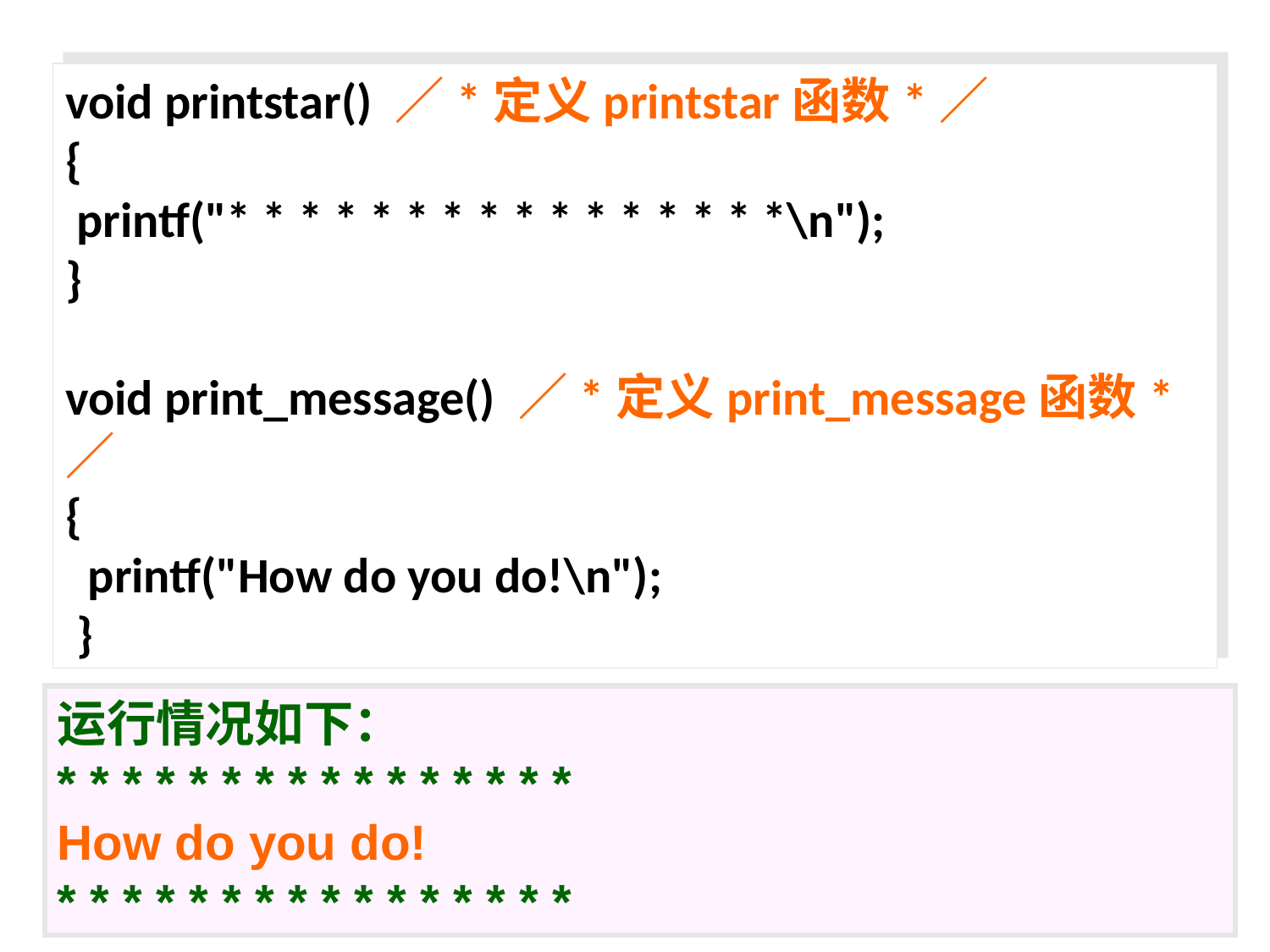

void printstar() ／*定义printstar函数*／
{
 printf("* * * * * * * * * * * * * * * *\n");
}

void print_message() ／*定义print_message函数*／
{
  printf("How do you do!\n");
 }
运行情况如下：
* * * * * * * * * * * * * * * *
How do you do!
* * * * * * * * * * * * * * * *
5